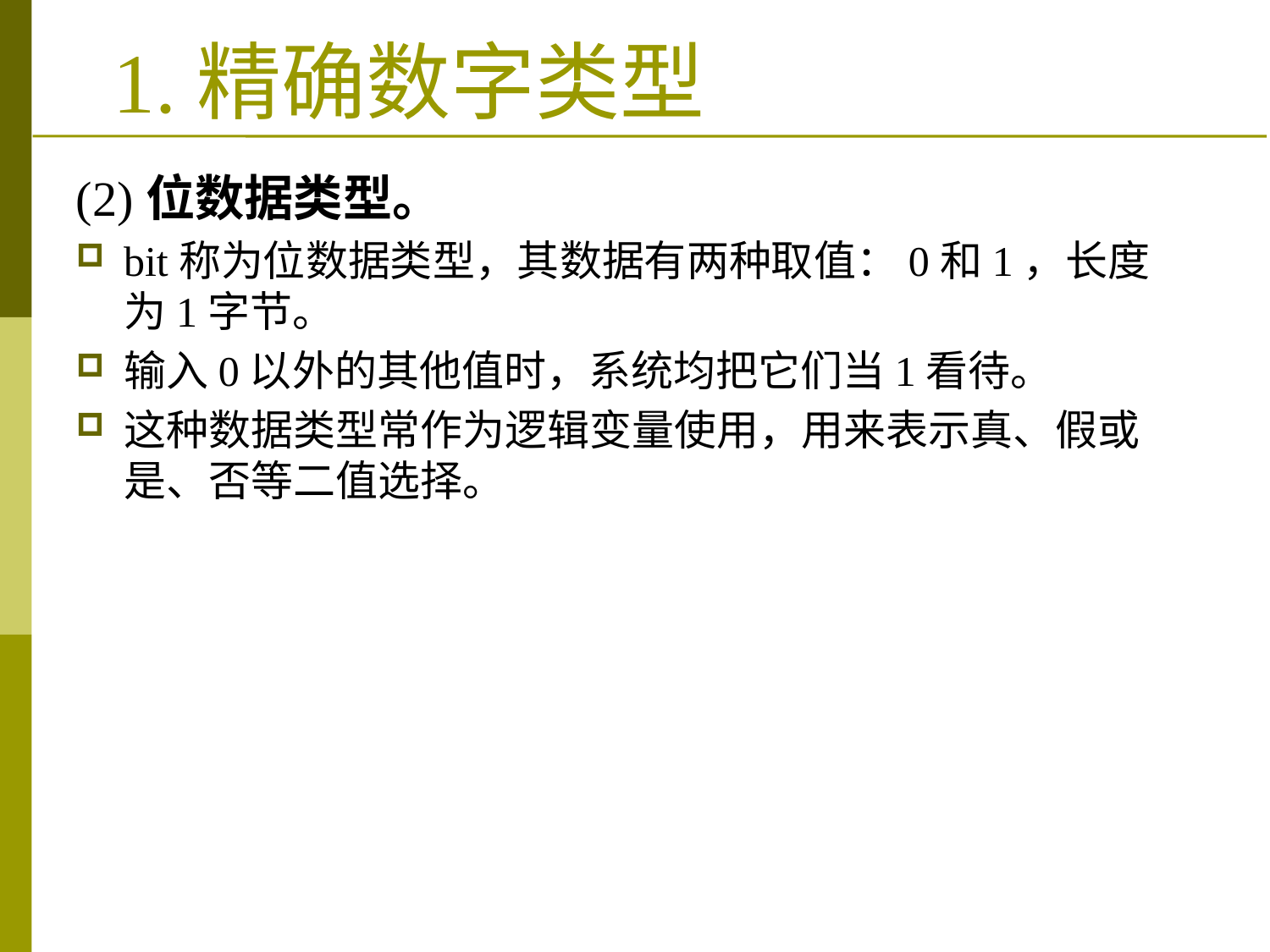

# 1.精确数字类型
(2)位数据类型。
bit称为位数据类型，其数据有两种取值：0和1，长度为1字节。
输入0以外的其他值时，系统均把它们当1看待。
这种数据类型常作为逻辑变量使用，用来表示真、假或是、否等二值选择。